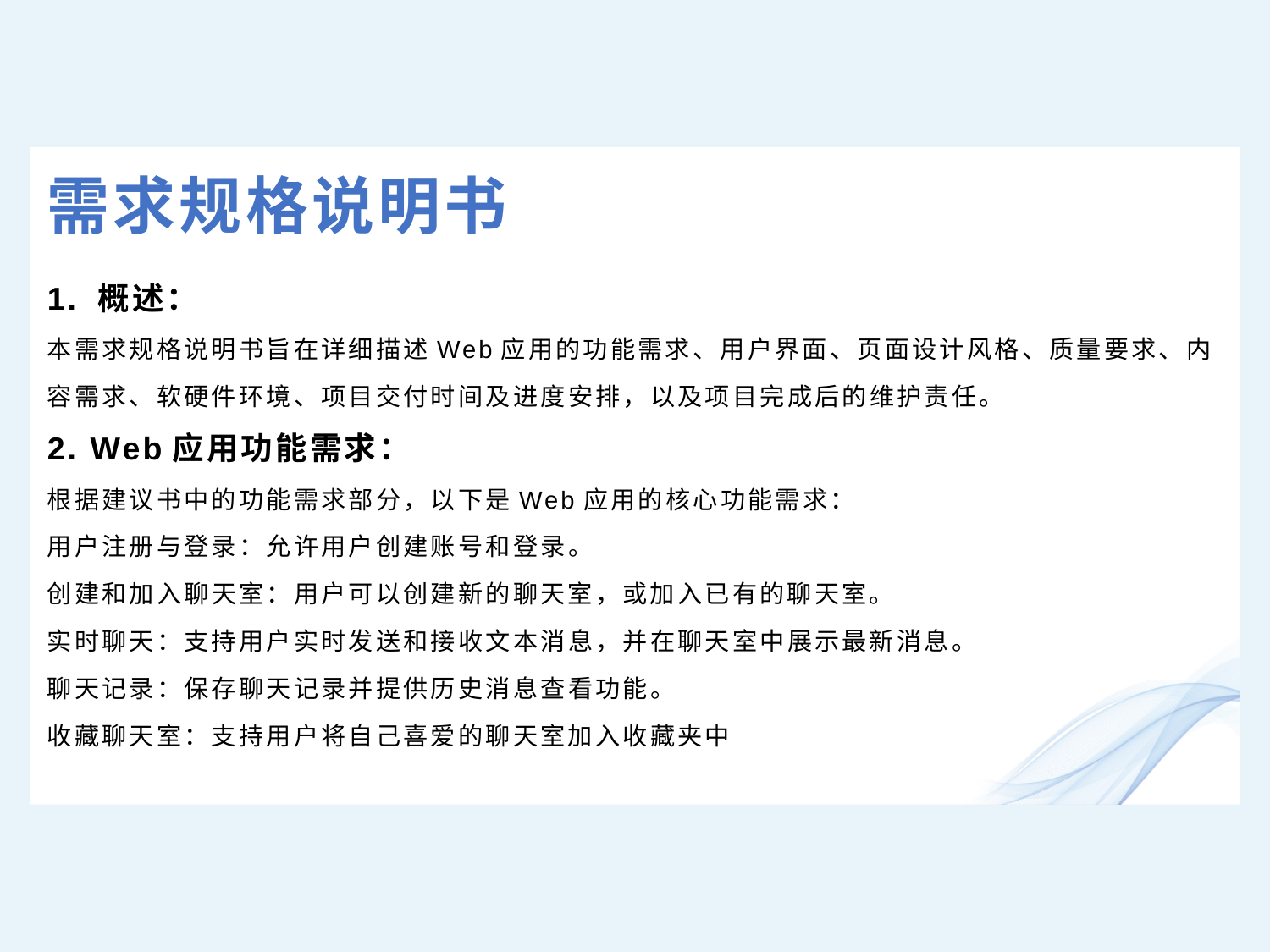

# 需求规格说明书
1. 概述：
本需求规格说明书旨在详细描述Web应用的功能需求、用户界面、页面设计风格、质量要求、内
容需求、软硬件环境、项目交付时间及进度安排，以及项目完成后的维护责任。
2. Web应用功能需求：
根据建议书中的功能需求部分，以下是Web应用的核心功能需求：
用户注册与登录：允许用户创建账号和登录。
创建和加入聊天室：用户可以创建新的聊天室，或加入已有的聊天室。
实时聊天：支持用户实时发送和接收文本消息，并在聊天室中展示最新消息。
聊天记录：保存聊天记录并提供历史消息查看功能。
收藏聊天室：支持用户将自己喜爱的聊天室加入收藏夹中